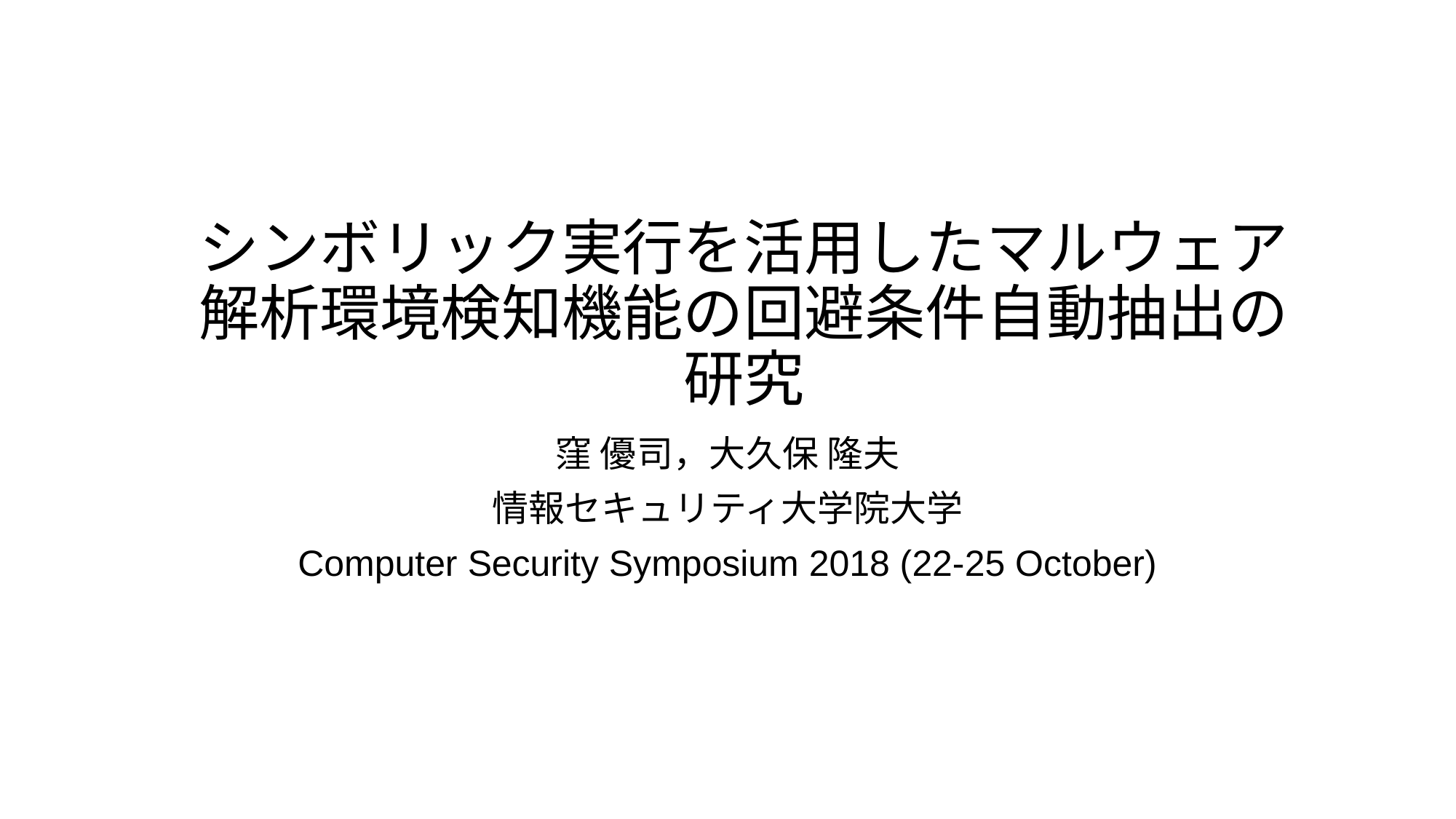

# シンボリック実行を活用したマルウェア解析環境検知機能の回避条件自動抽出の研究
窪 優司，大久保 隆夫
情報セキュリティ大学院大学
Computer Security Symposium 2018 (22-25 October)